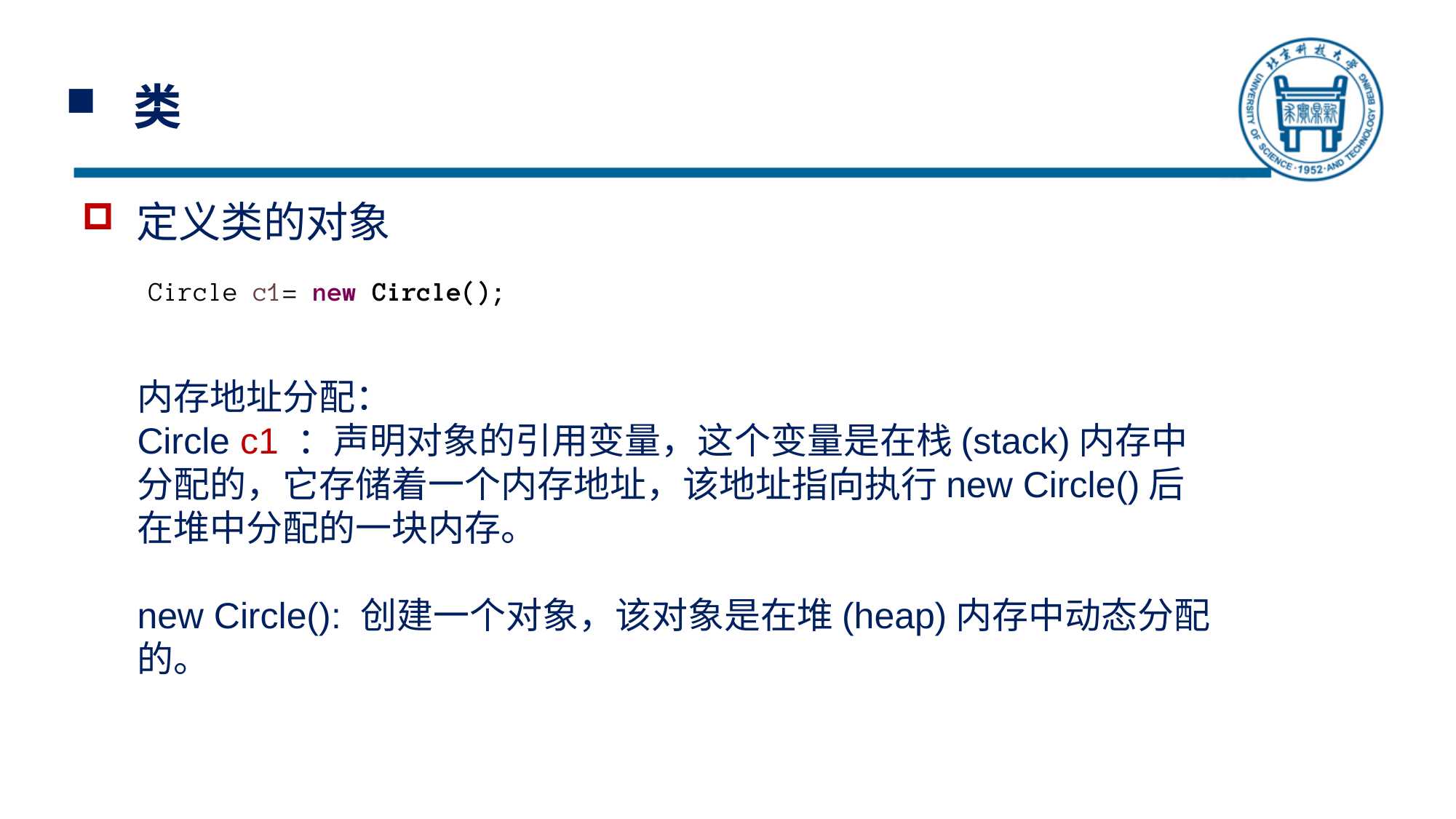

# 类
定义类的对象
Circle c1= new Circle();
内存地址分配：
Circle c1 ：声明对象的引用变量，这个变量是在栈(stack)内存中分配的，它存储着一个内存地址，该地址指向执行new Circle()后在堆中分配的一块内存。
new Circle(): 创建一个对象，该对象是在堆(heap)内存中动态分配的。